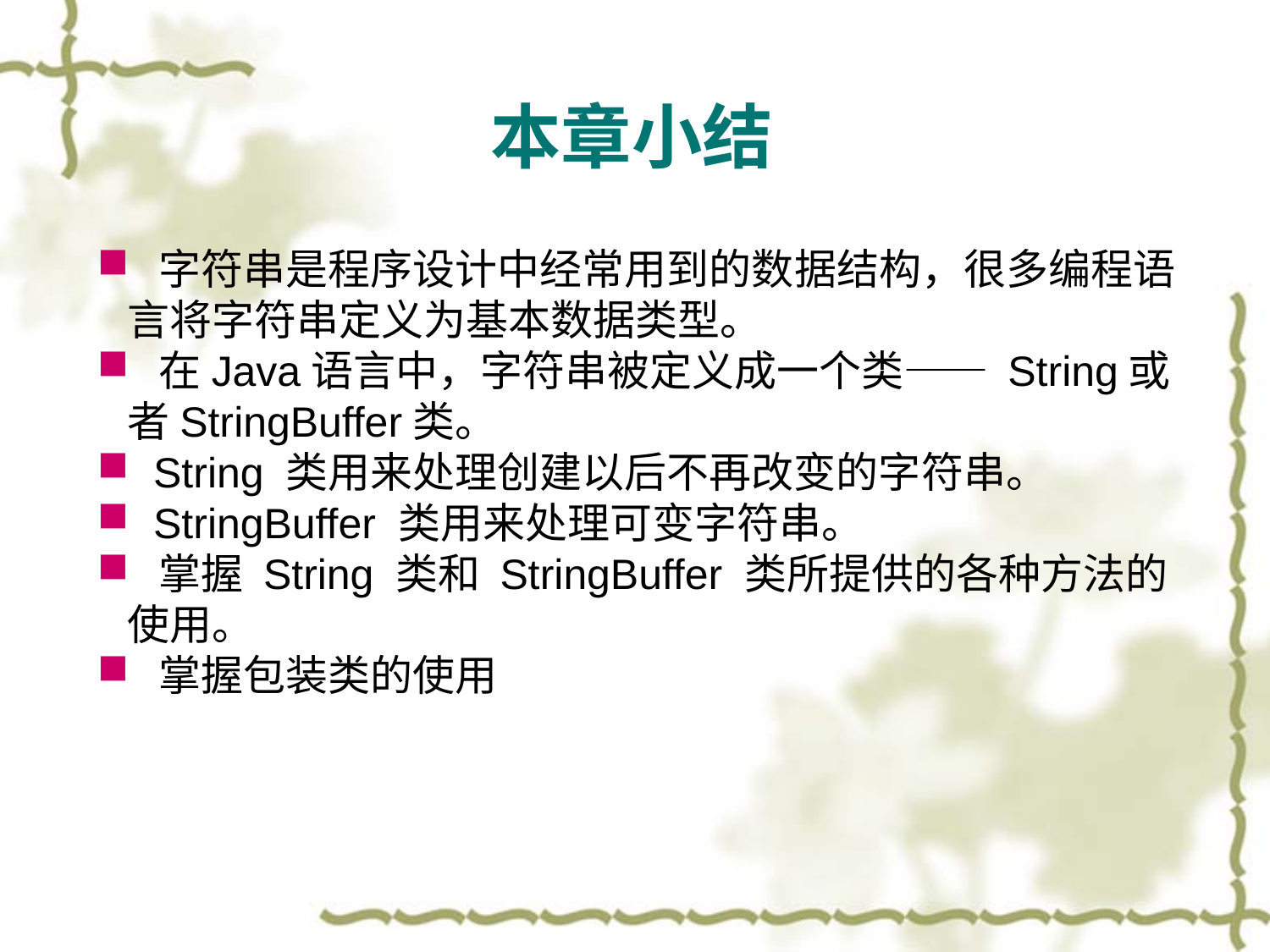

# 本章小结
  字符串是程序设计中经常用到的数据结构，很多编程语言将字符串定义为基本数据类型。
  在Java语言中，字符串被定义成一个类—— String或者StringBuffer类。
  String 类用来处理创建以后不再改变的字符串。
  StringBuffer 类用来处理可变字符串。
  掌握 String 类和 StringBuffer 类所提供的各种方法的使用。
  掌握包装类的使用